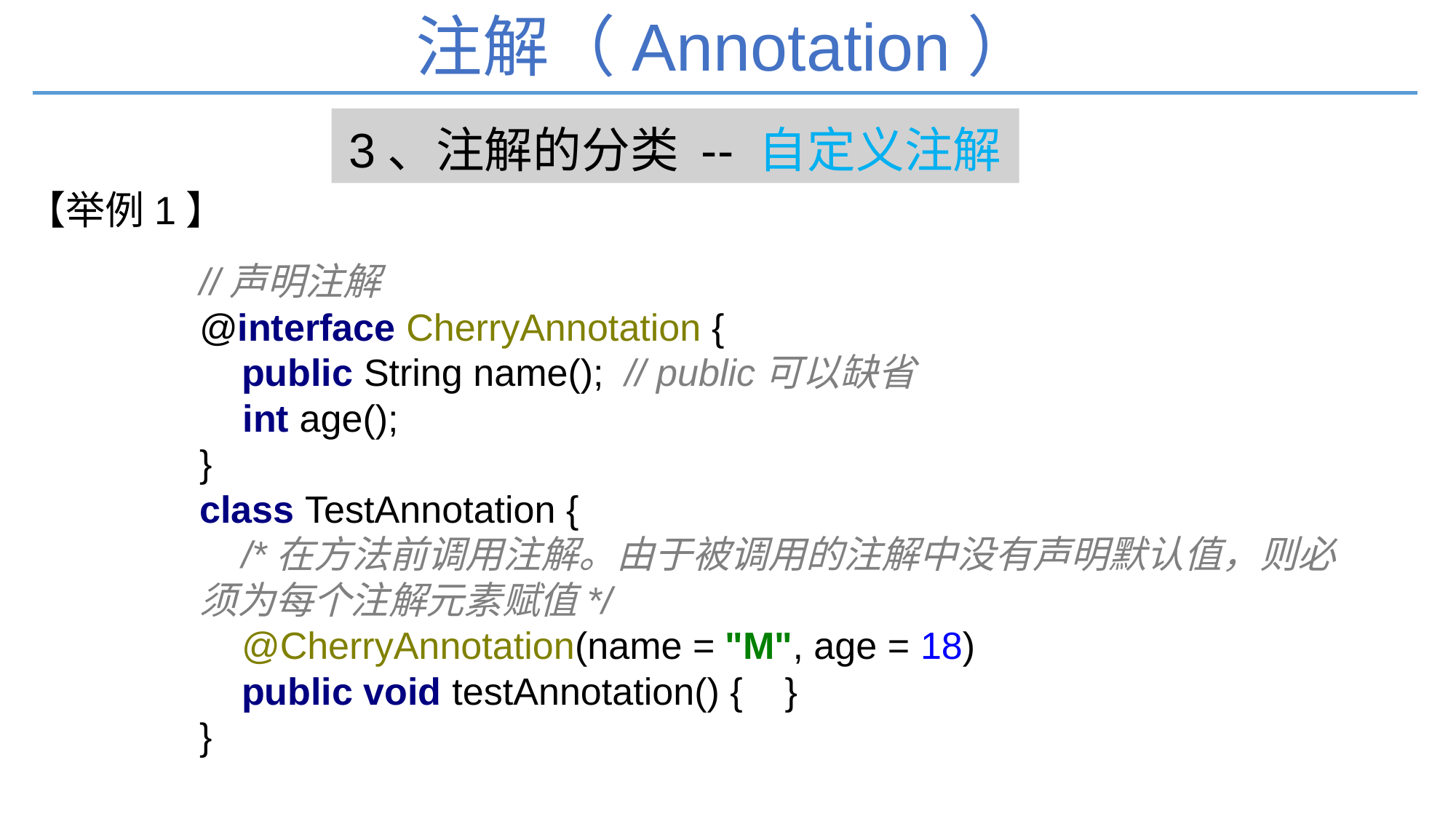

# 注解（Annotation）
3、注解的分类 -- 自定义注解
【举例1】
//声明注解
@interface CherryAnnotation {
    public String name();  // public可以缺省
    int age();
}
class TestAnnotation {
    /*在方法前调用注解。由于被调用的注解中没有声明默认值，则必须为每个注解元素赋值*/
    @CherryAnnotation(name = "M", age = 18)
    public void testAnnotation() {    }
}